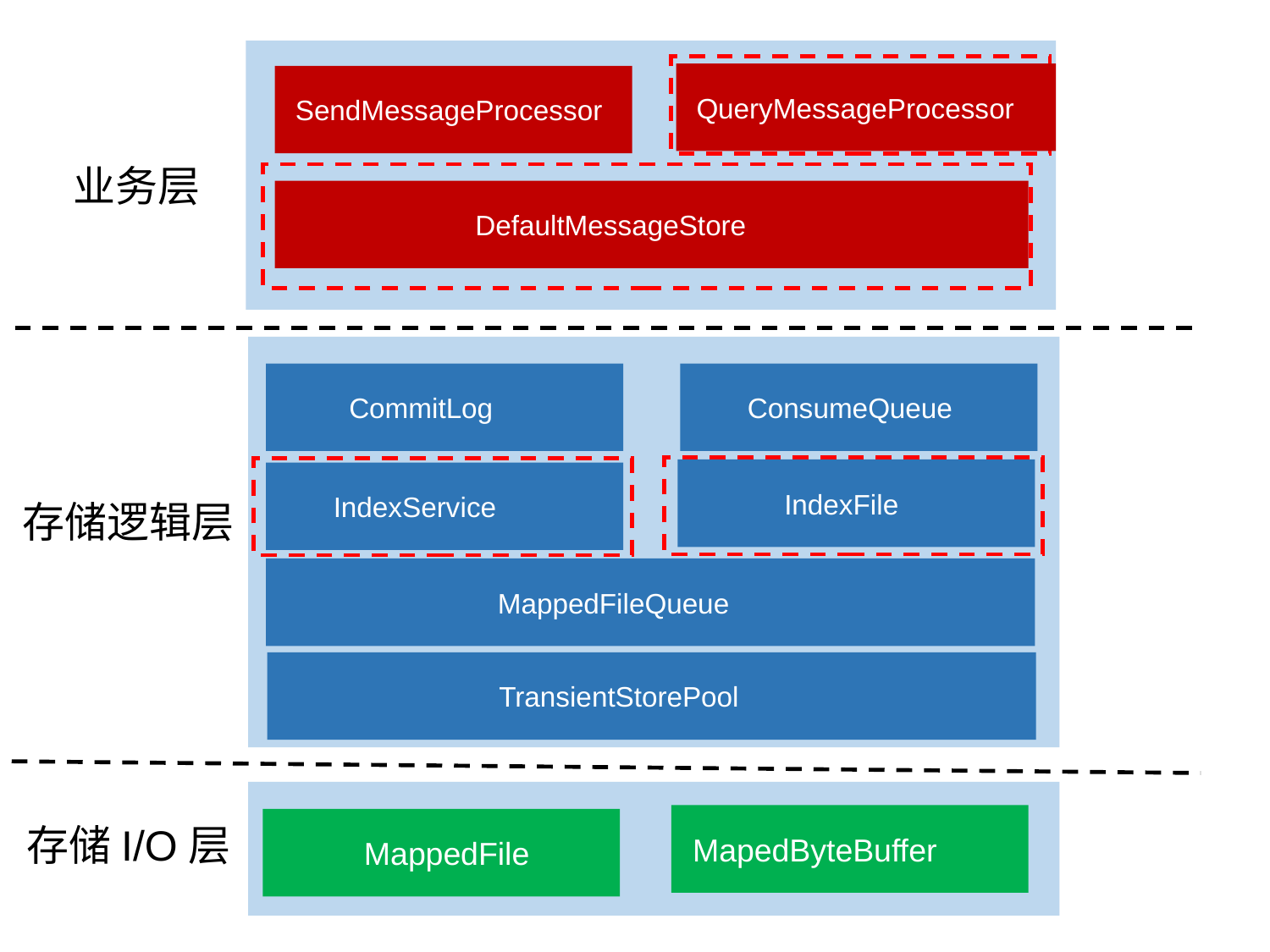

QueryMessageProcessor
 SendMessageProcessor
业务层

                        DefaultMessageStore

         CommitLog
       ConsumeQueue

            IndexFile
       IndexService
存储逻辑层
                            MappedFileQueue
                            TransientStorePool

 MapedByteBuffer
          MappedFile
存储I/O层
21